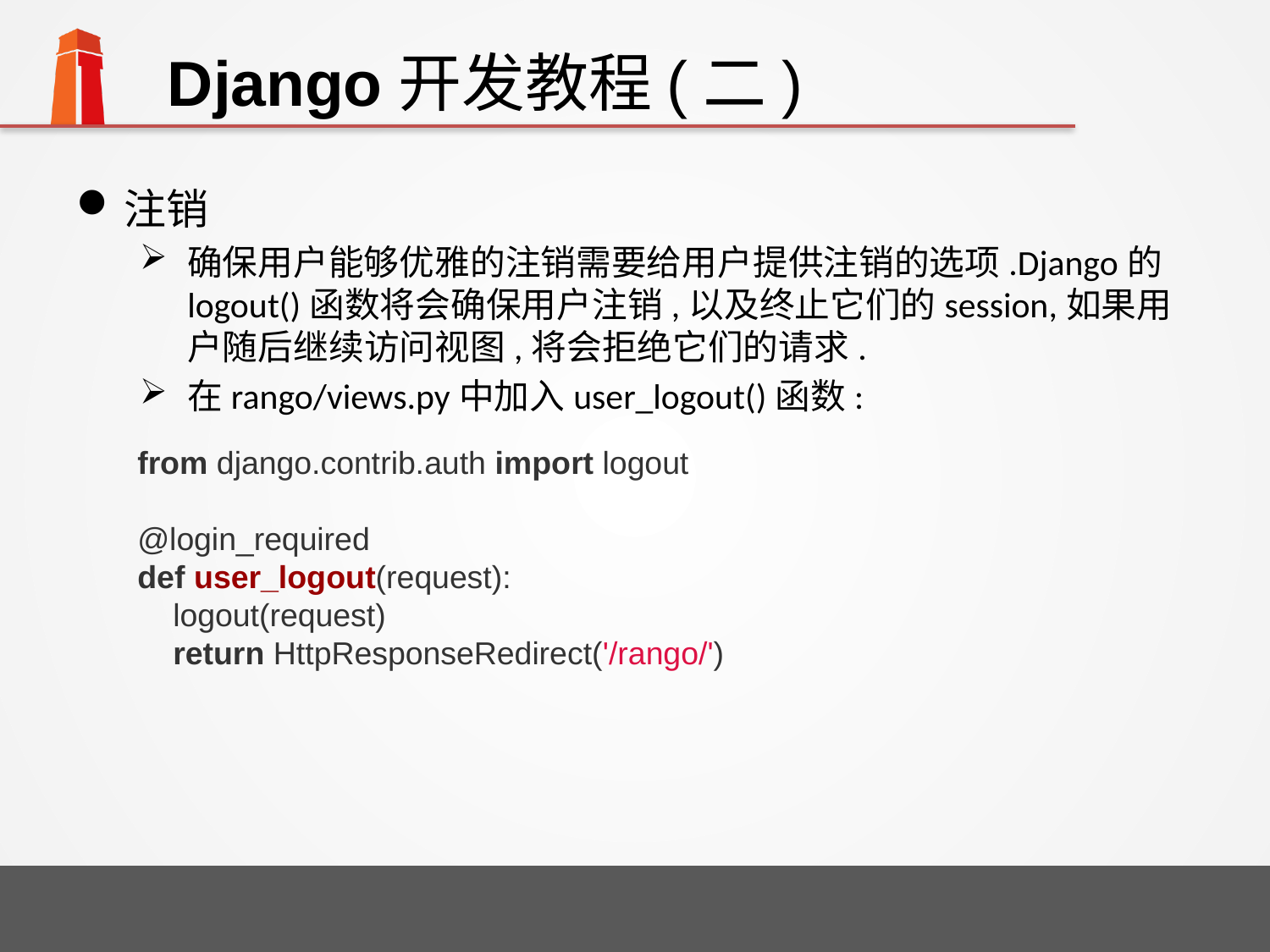

# Django开发教程(二)
注销
确保用户能够优雅的注销需要给用户提供注销的选项.Django的logout()函数将会确保用户注销,以及终止它们的session,如果用户随后继续访问视图,将会拒绝它们的请求.
在rango/views.py中加入user_logout()函数:
from django.contrib.auth import logout

@login_required
def user_logout(request):
    logout(request)
    return HttpResponseRedirect('/rango/')